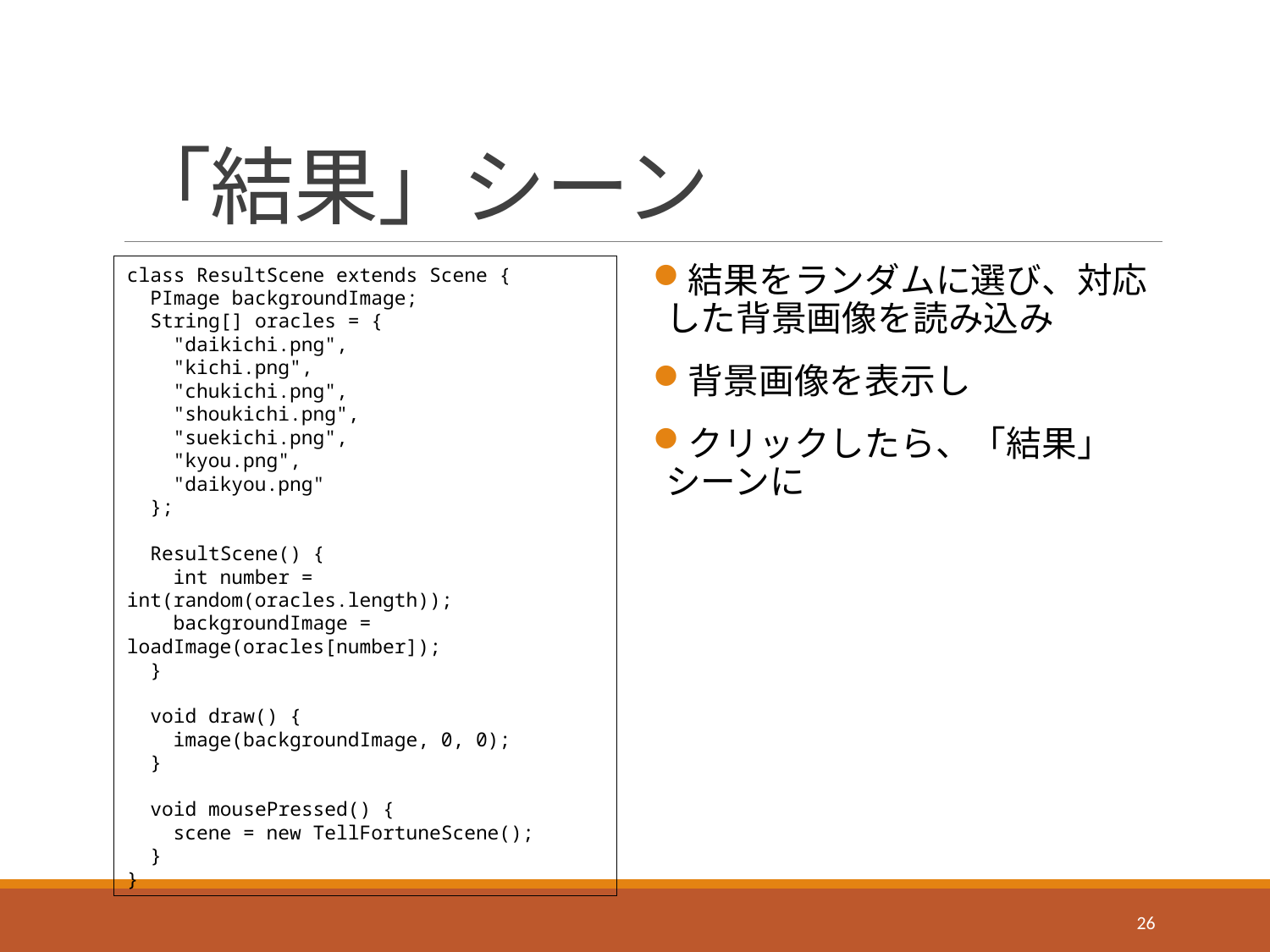

# 「結果」シーン
class ResultScene extends Scene {
  PImage backgroundImage;
  String[] oracles = {
    "daikichi.png",
    "kichi.png",
    "chukichi.png",
    "shoukichi.png",
    "suekichi.png",
    "kyou.png",
    "daikyou.png"
  };

  ResultScene() {
    int number = int(random(oracles.length));
    backgroundImage = loadImage(oracles[number]);
  }

  void draw() {
    image(backgroundImage, 0, 0);
  }

  void mousePressed() {
    scene = new TellFortuneScene();
  }
}
結果をランダムに選び、対応した背景画像を読み込み
背景画像を表示し
クリックしたら、「結果」シーンに
26